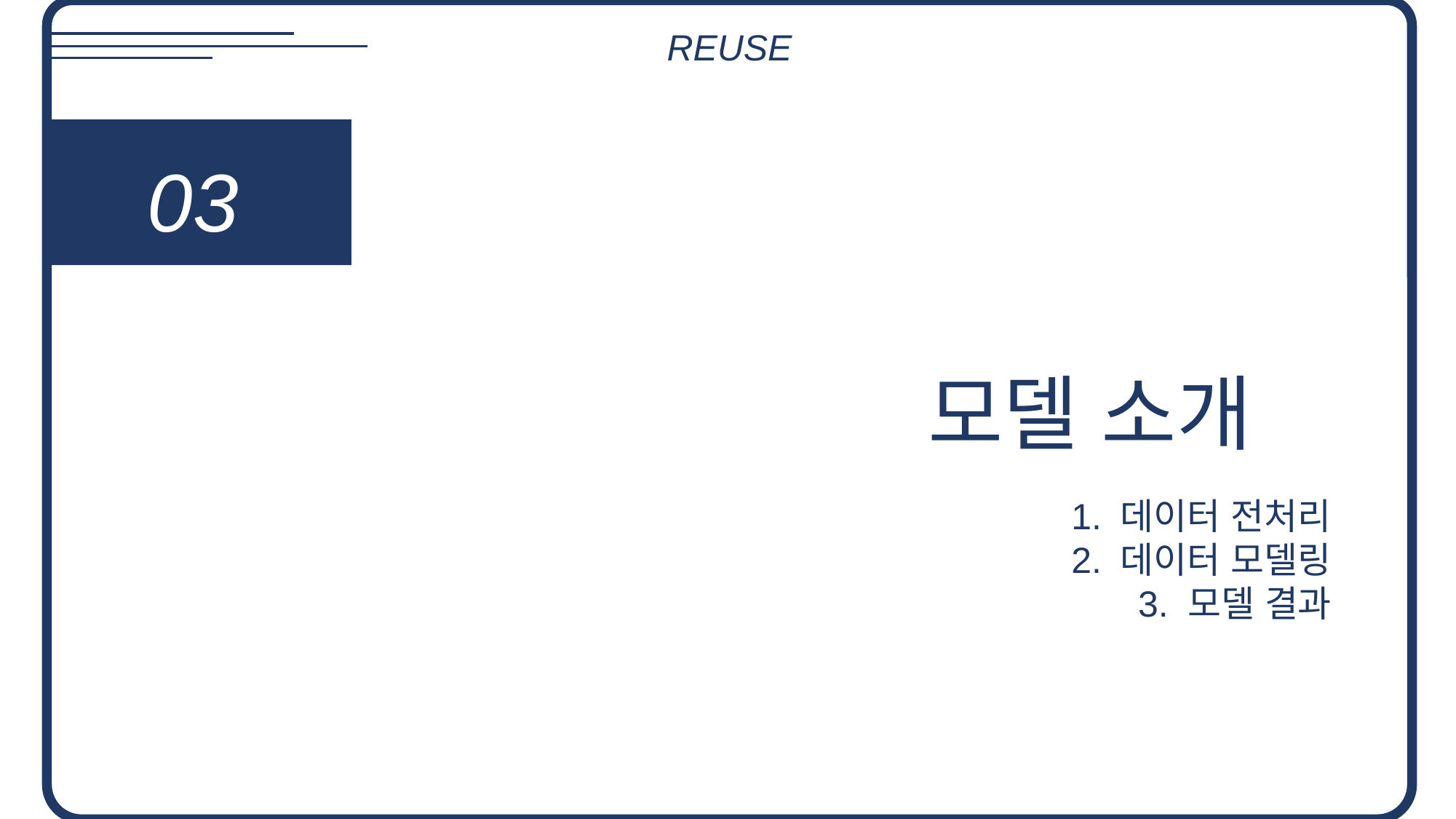

REUSE

03
모델 소개
1. 데이터 전처리
2. 데이터 모델링
3. 모델 결과